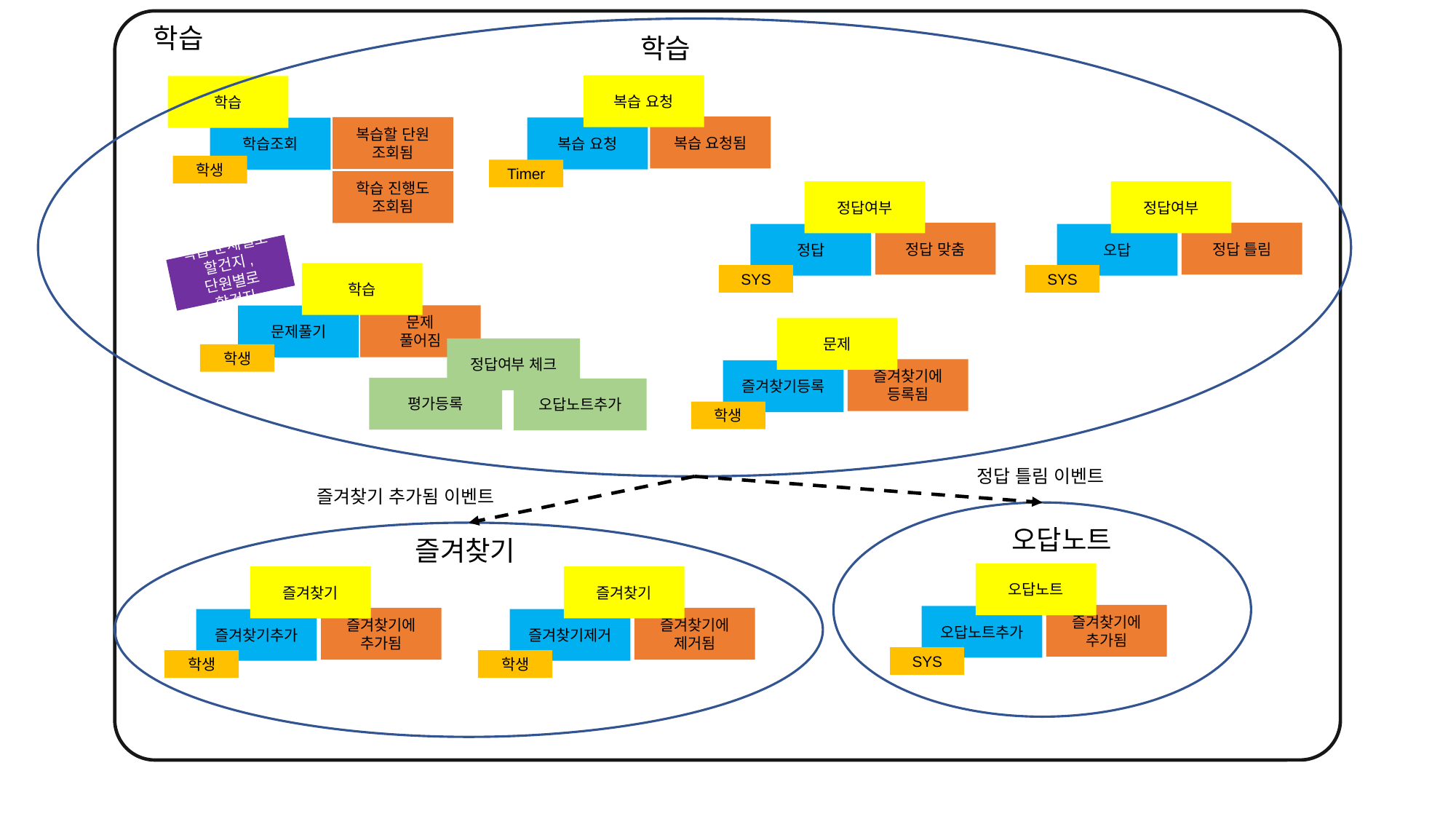

학습

학습
복습 요청
복습 요청됨
복습 요청
Timer
학습
복습할 단원
조회됨
학습조회
학생
학습 진행도 조회됨
정답여부
정답 맞춤
정답
SYS
정답여부
정답 틀림
오답
SYS
학습 문제별로 할건지, 단원별로 할건지
문제
풀어짐
문제풀기
학생
학습
정답여부 체크
평가등록
오답노트추가
문제
즐겨찾기에
등록됨
즐겨찾기등록
학생
정답 틀림 이벤트
즐겨찾기 추가됨 이벤트

오답노트

즐겨찾기
오답노트
즐겨찾기에
추가됨
오답노트추가
SYS
즐겨찾기
즐겨찾기에
추가됨
즐겨찾기추가
학생
즐겨찾기
즐겨찾기에
제거됨
즐겨찾기제거
학생